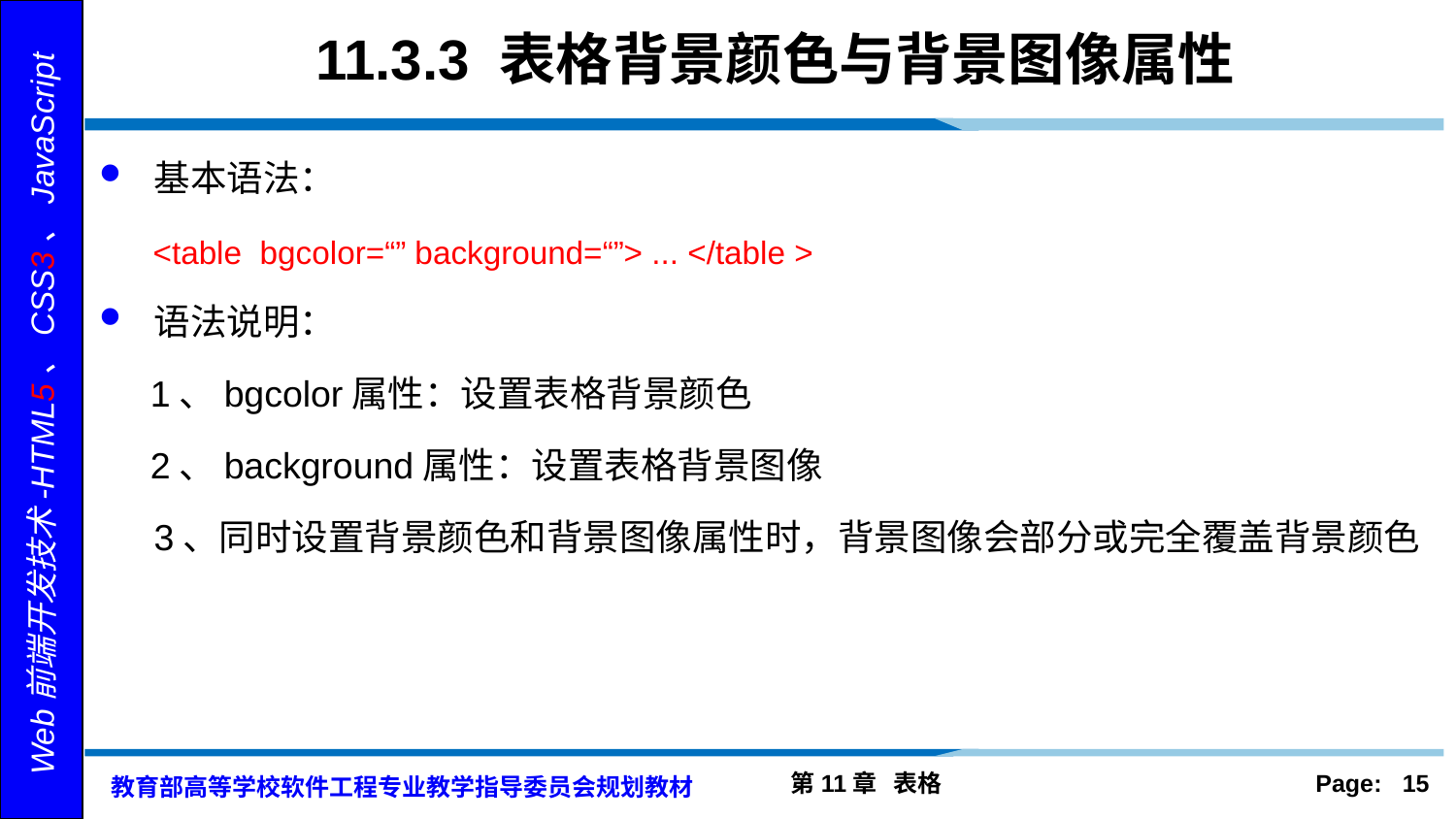

# 11.3.3 表格背景颜色与背景图像属性
基本语法：
      <table  bgcolor=“” background=“”> ... </table >
语法说明：
     1、bgcolor属性：设置表格背景颜色
     2、background属性：设置表格背景图像
	3、同时设置背景颜色和背景图像属性时，背景图像会部分或完全覆盖背景颜色